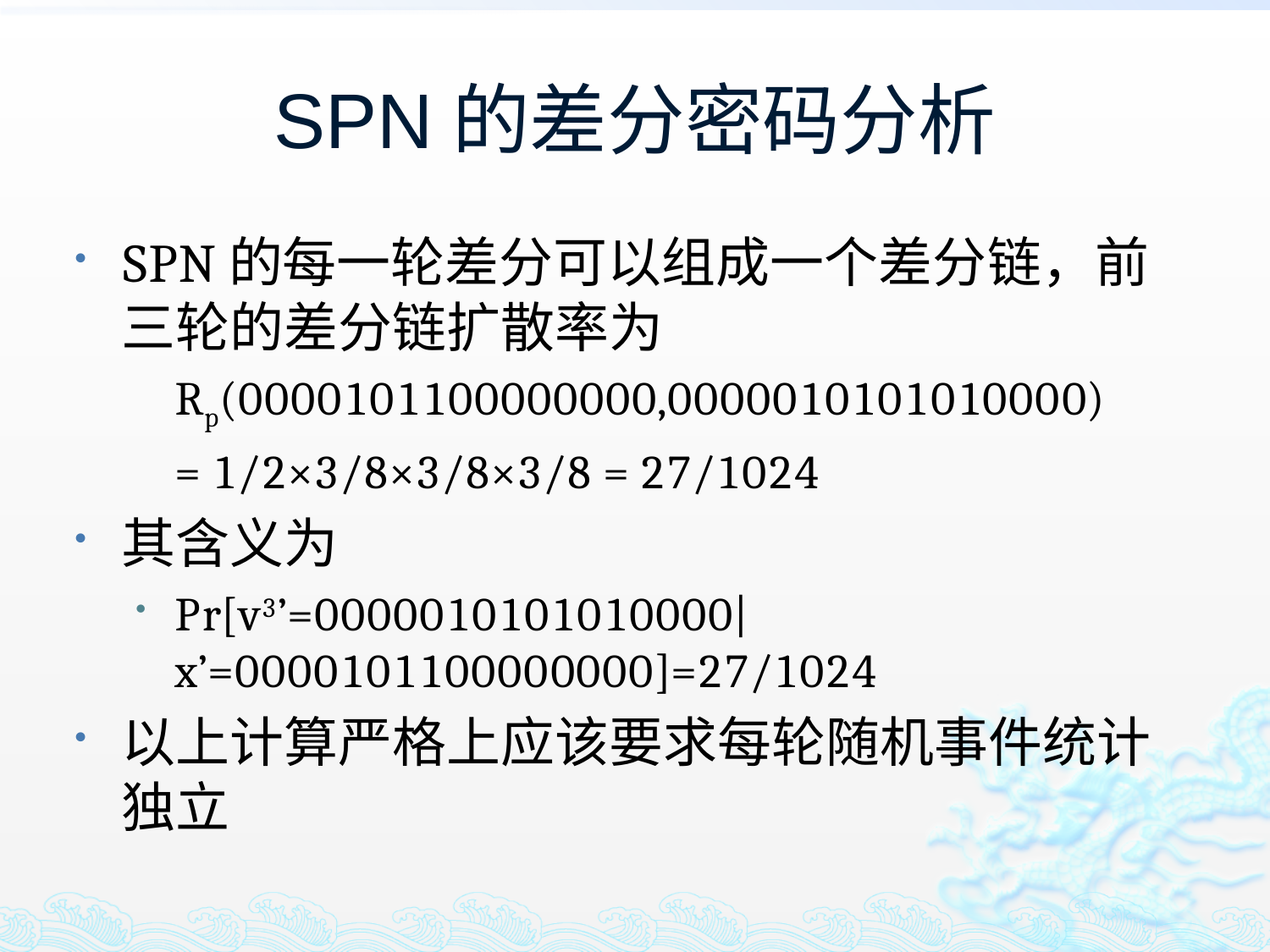

# SPN的差分密码分析
SPN的每一轮差分可以组成一个差分链，前三轮的差分链扩散率为
	Rp(0000101100000000,0000010101010000)
	= 1/2×3/8×3/8×3/8 = 27/1024
其含义为
Pr[v3’=0000010101010000|x’=0000101100000000]=27/1024
以上计算严格上应该要求每轮随机事件统计独立